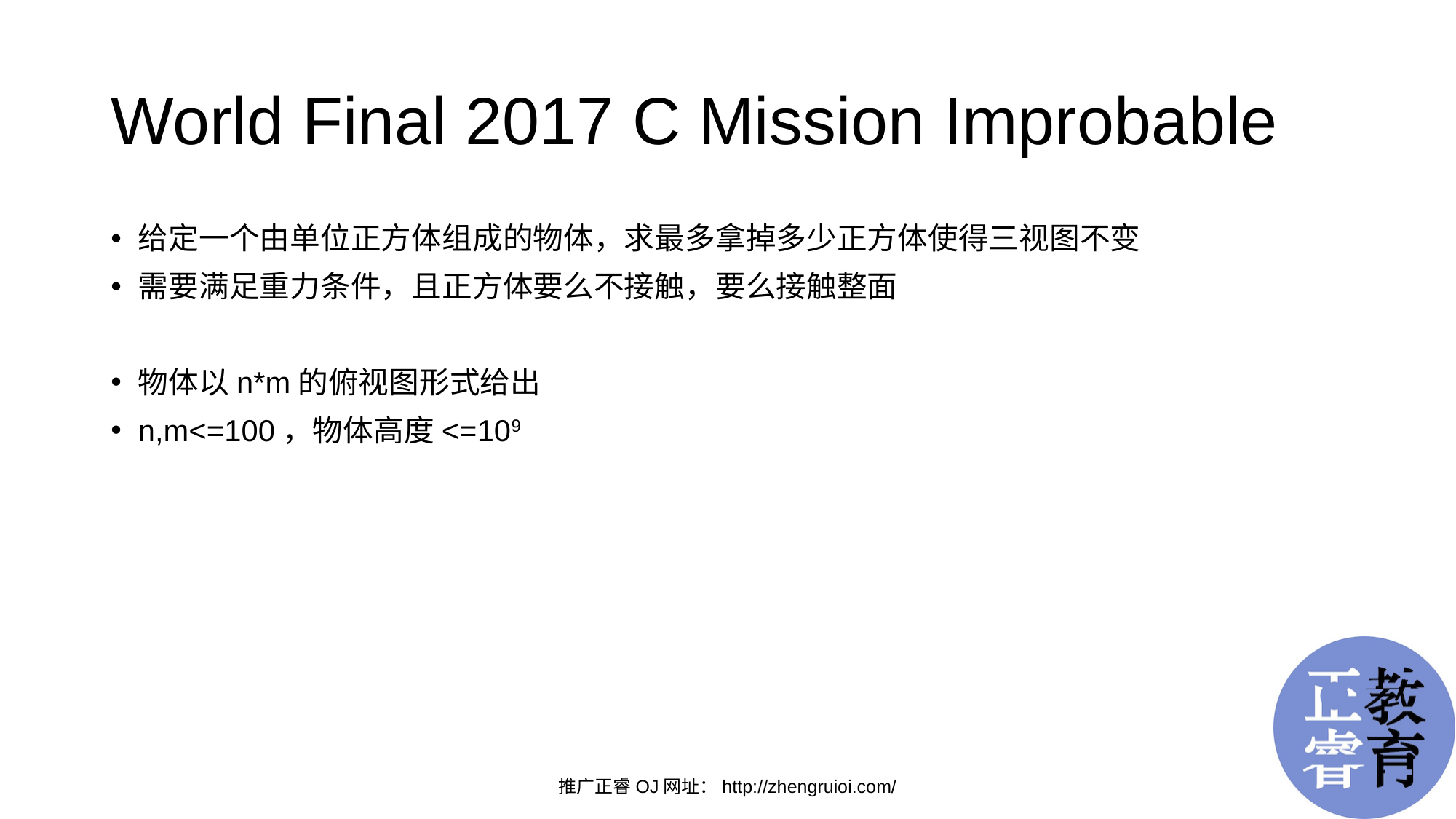

# World Final 2017 C Mission Improbable
给定一个由单位正方体组成的物体，求最多拿掉多少正方体使得三视图不变
需要满足重力条件，且正方体要么不接触，要么接触整面

物体以n*m的俯视图形式给出
n,m<=100，物体高度<=109